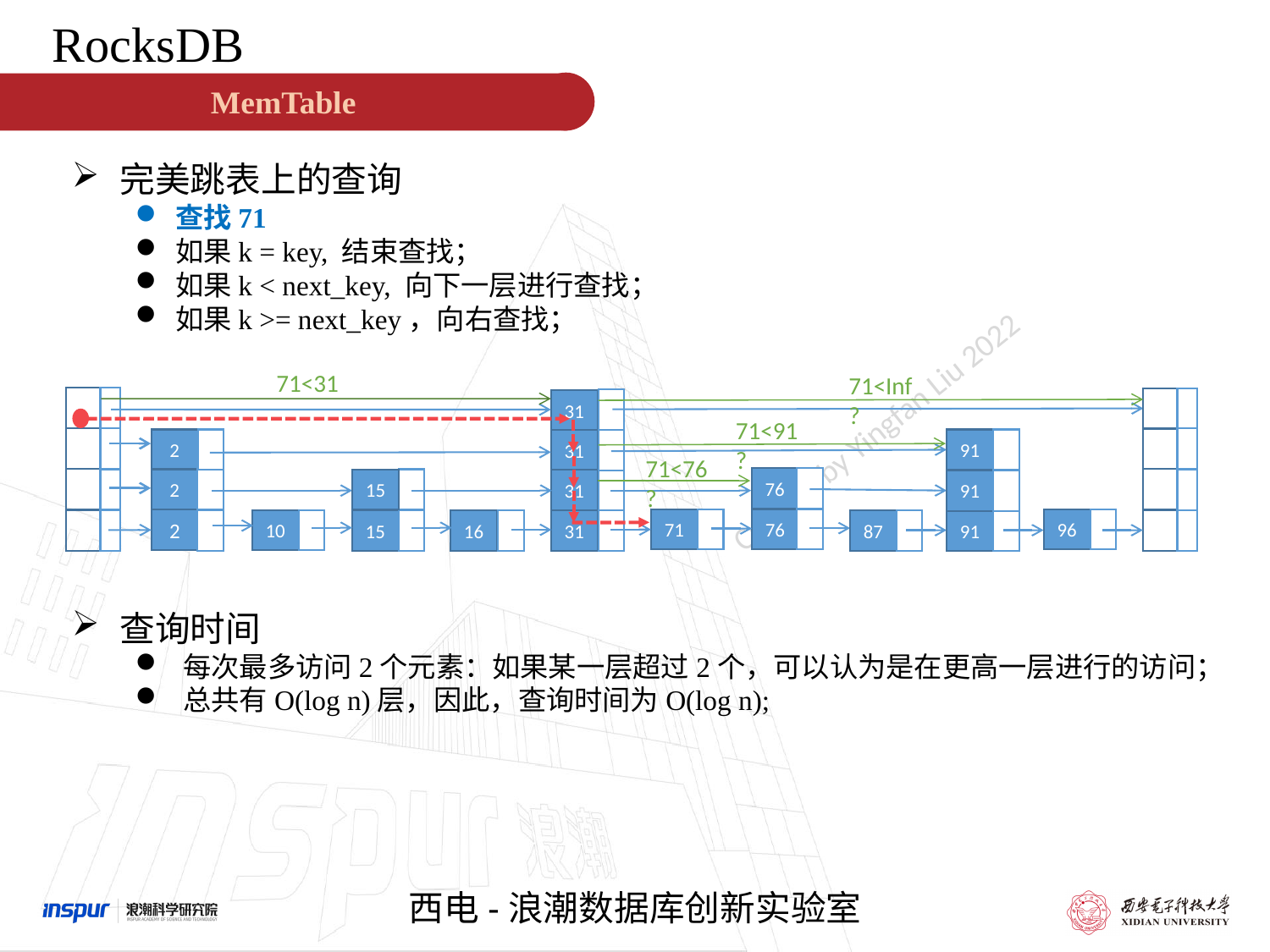

RocksDB

MemTable
完美跳表上的查询
查找71
如果k = key, 结束查找；
如果k < next_key, 向下一层进行查找；
如果k >= next_key，向右查找；

71<31
71<Inf?
2

2

31

71<91?

2
2
91

2

31

71<76?
76

2
2
2

15

31

91

76
96

71
2
31

15
2

2

10
16
87

91

查询时间
每次最多访问2个元素：如果某一层超过2个，可以认为是在更高一层进行的访问；
总共有O(log n)层，因此，查询时间为O(log n);